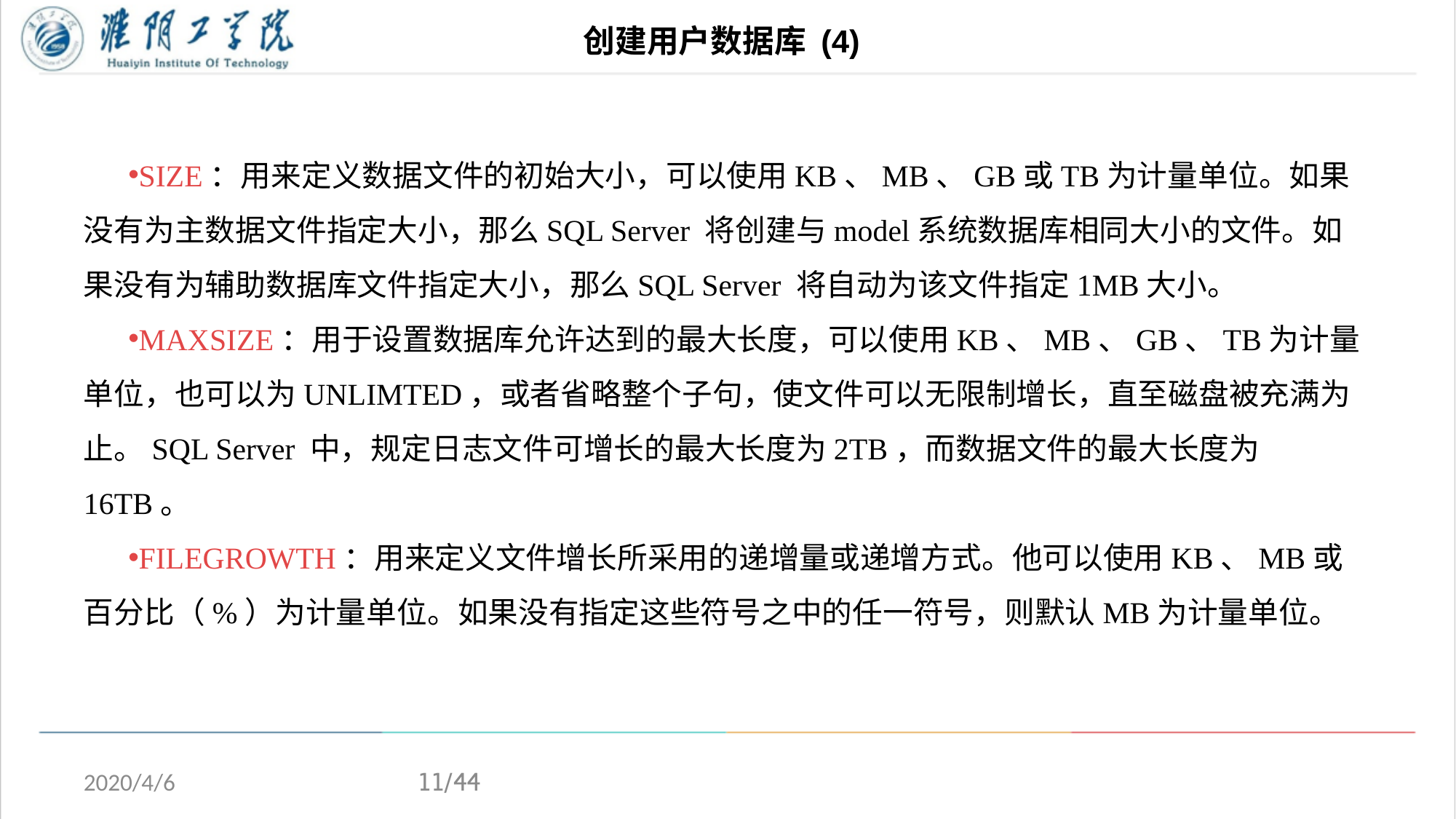

# 创建用户数据库 (4)
SIZE：用来定义数据文件的初始大小，可以使用KB、MB、GB或TB为计量单位。如果没有为主数据文件指定大小，那么SQL Server 将创建与model系统数据库相同大小的文件。如果没有为辅助数据库文件指定大小，那么SQL Server 将自动为该文件指定1MB大小。
MAXSIZE：用于设置数据库允许达到的最大长度，可以使用KB、MB、GB、TB为计量单位，也可以为UNLIMTED，或者省略整个子句，使文件可以无限制增长，直至磁盘被充满为止。SQL Server 中，规定日志文件可增长的最大长度为2TB，而数据文件的最大长度为16TB。
FILEGROWTH：用来定义文件增长所采用的递增量或递增方式。他可以使用KB、MB或百分比（%）为计量单位。如果没有指定这些符号之中的任一符号，则默认MB为计量单位。
11/44
2020/4/6